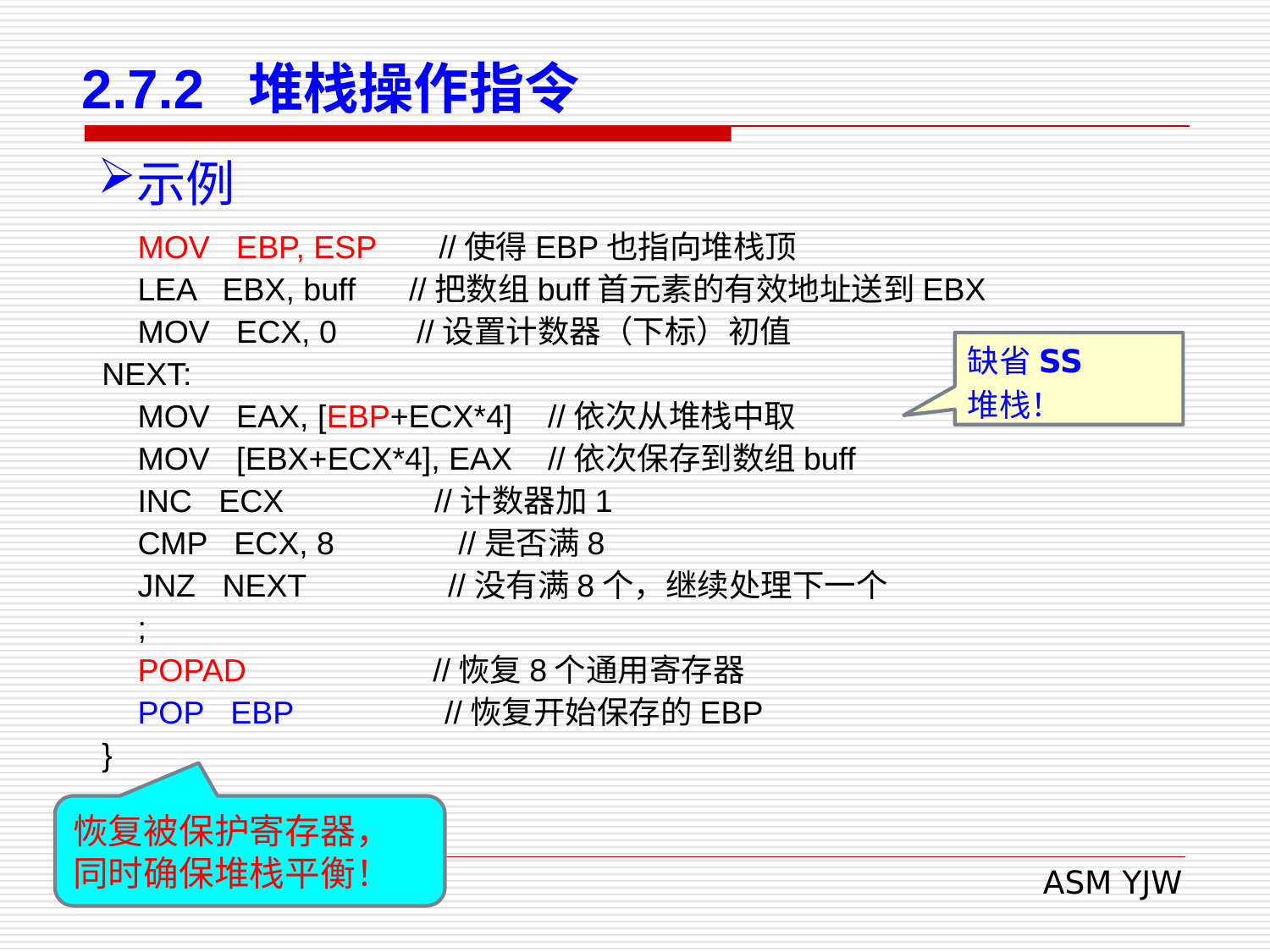

# 2.7.2  堆栈操作指令
示例
    MOV   EBP, ESP       //使得EBP也指向堆栈顶
    LEA   EBX, buff      //把数组buff首元素的有效地址送到EBX
    MOV   ECX, 0         //设置计数器（下标）初值
NEXT:
    MOV   EAX, [EBP+ECX*4]    //依次从堆栈中取
    MOV   [EBX+ECX*4], EAX    //依次保存到数组buff
    INC   ECX                 //计数器加1
    CMP   ECX, 8              //是否满8
    JNZ   NEXT                //没有满8个，继续处理下一个
    ;
    POPAD                     //恢复8个通用寄存器
    POP   EBP                 //恢复开始保存的EBP
}
缺省SS
堆栈！

恢复被保护寄存器，
同时确保堆栈平衡！